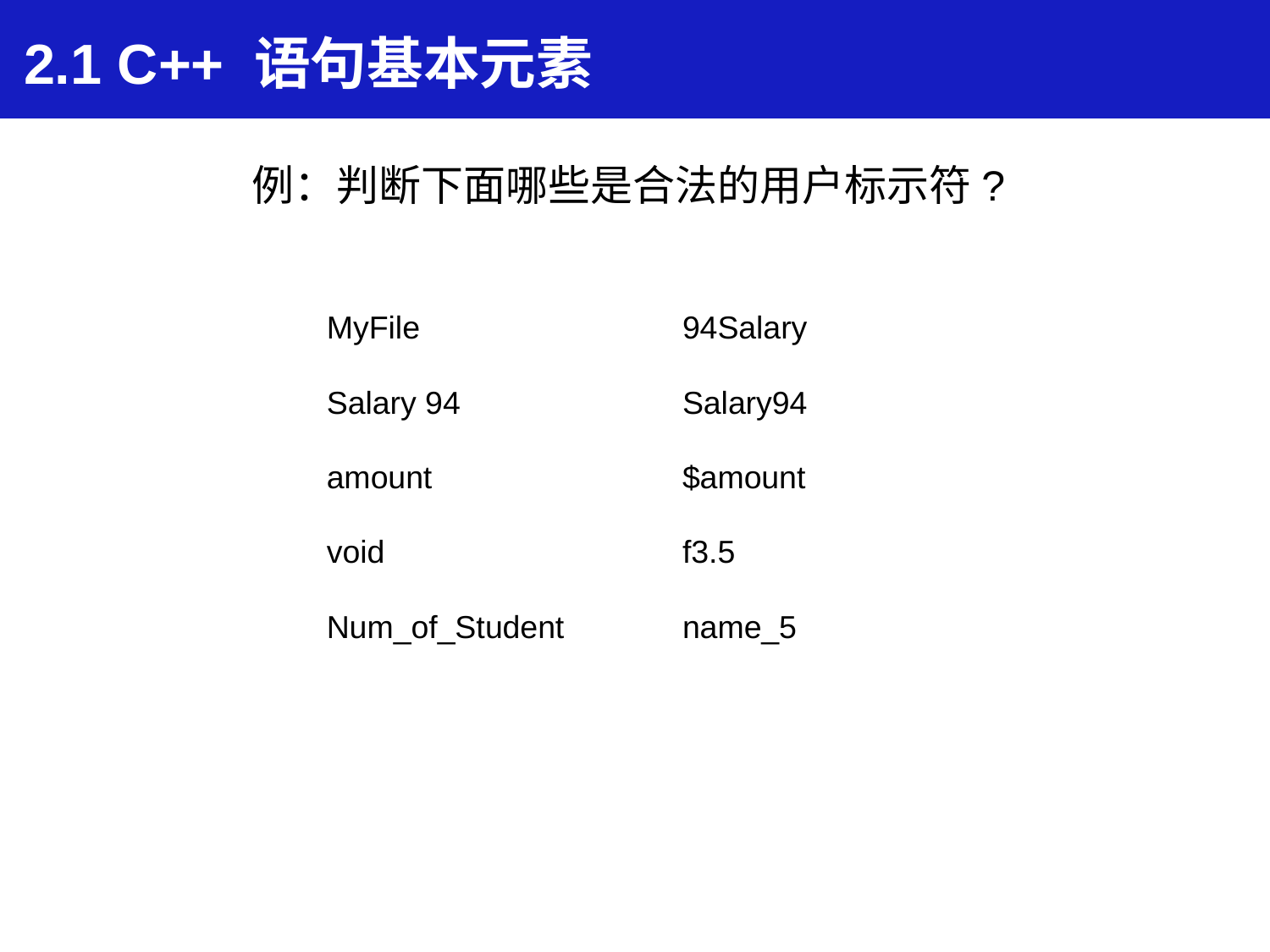

2.1 C++ 语句基本元素
例：判断下面哪些是合法的用户标示符?
MyFile
Salary 94
amount
void
Num_of_Student
94Salary
Salary94
$amount
f3.5
name_5
8